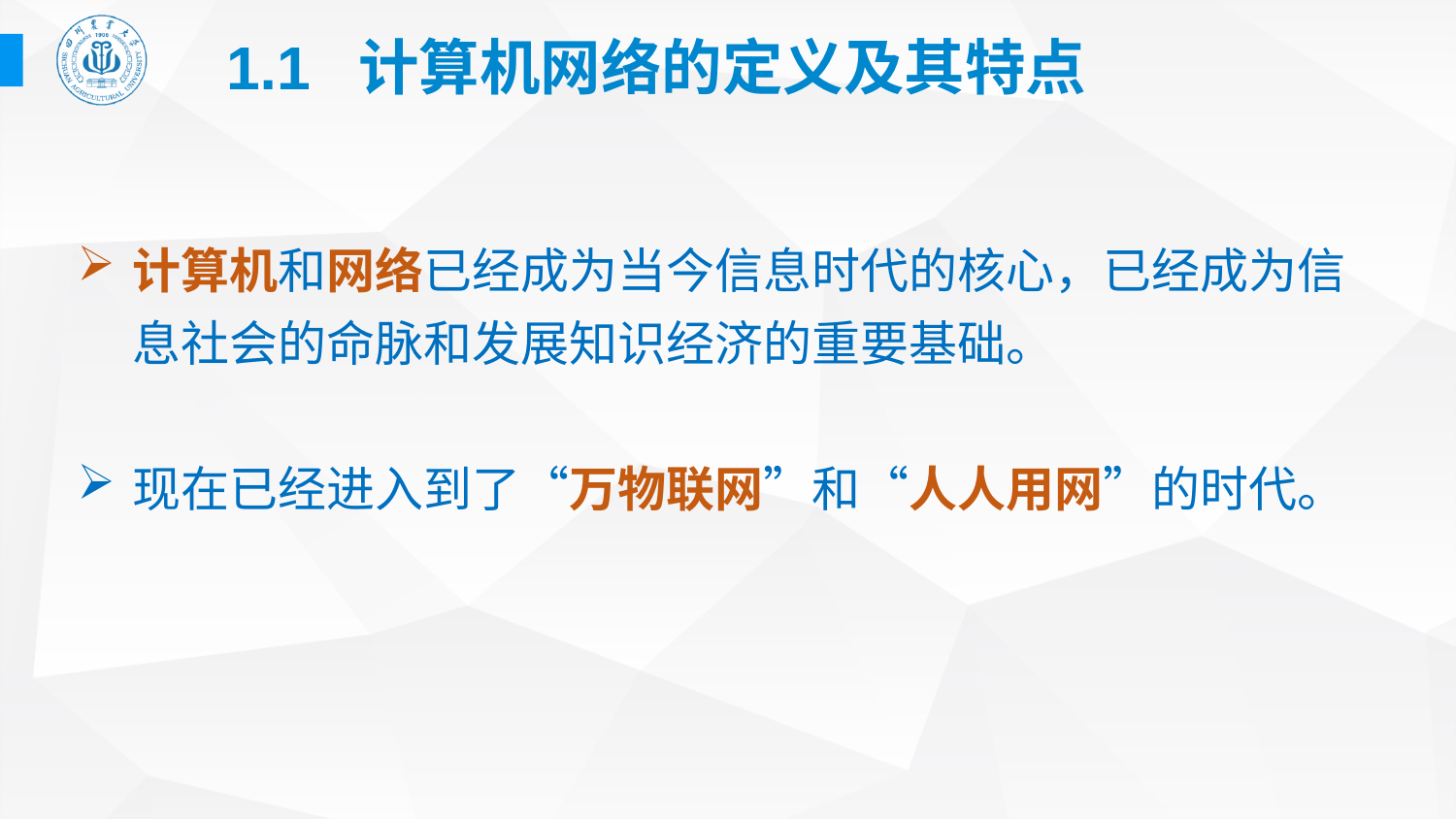

# 1.1  计算机网络的定义及其特点
计算机和网络已经成为当今信息时代的核心，已经成为信息社会的命脉和发展知识经济的重要基础。

现在已经进入到了“万物联网”和“人人用网”的时代。